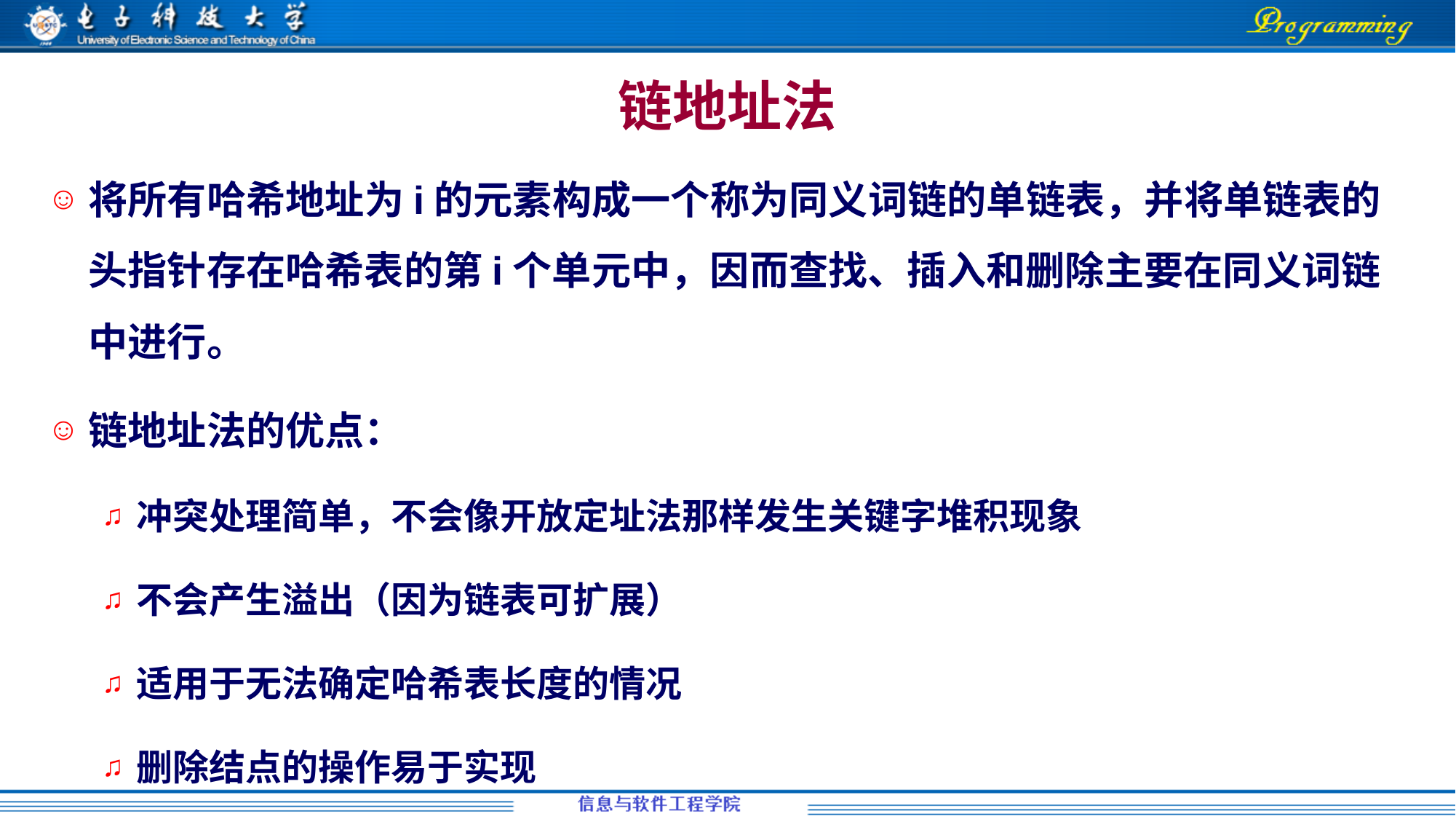

# 链地址法
将所有哈希地址为i的元素构成一个称为同义词链的单链表，并将单链表的头指针存在哈希表的第i个单元中，因而查找、插入和删除主要在同义词链中进行。
链地址法的优点：
冲突处理简单，不会像开放定址法那样发生关键字堆积现象
不会产生溢出（因为链表可扩展）
适用于无法确定哈希表长度的情况
删除结点的操作易于实现